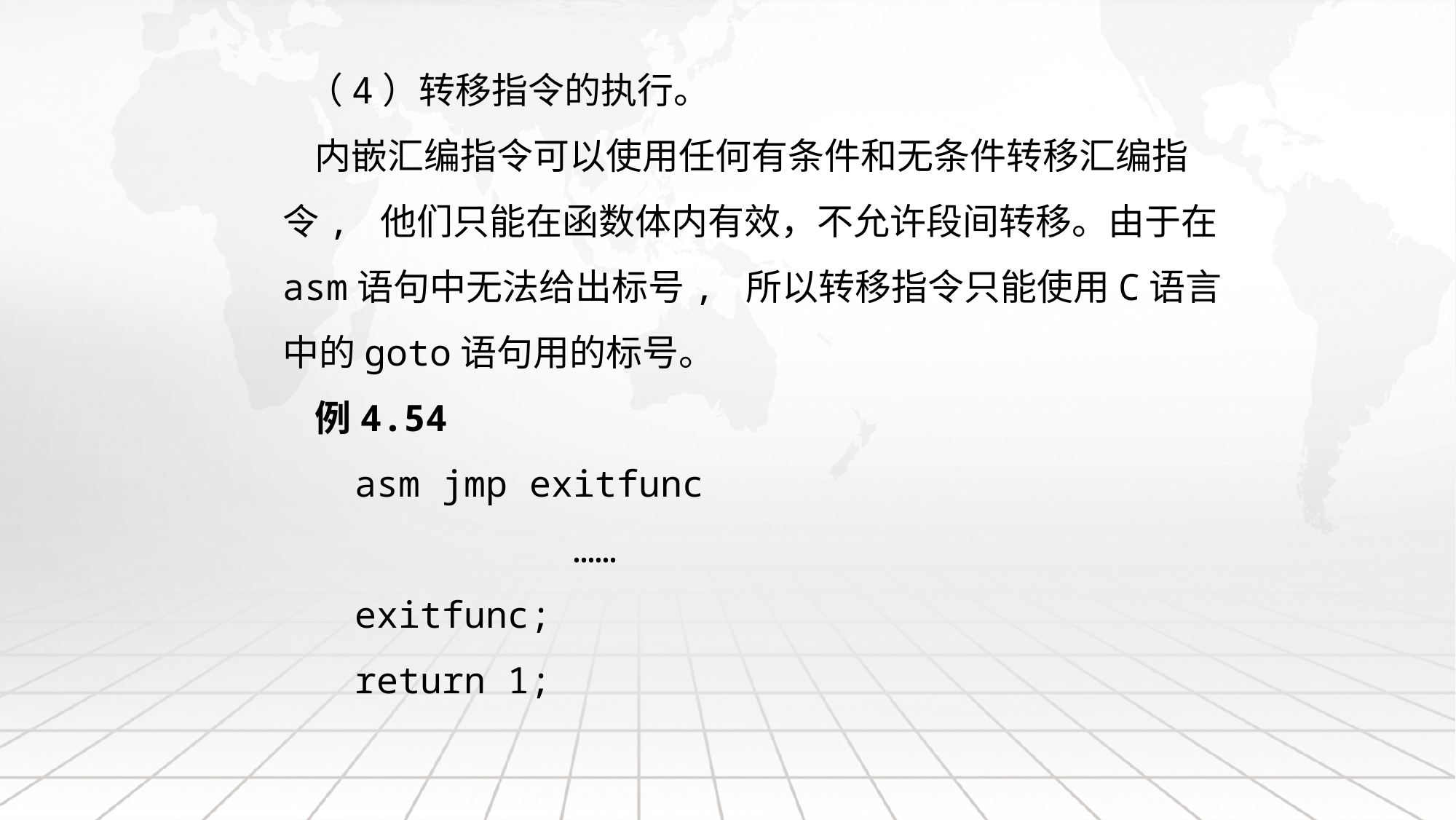

（4）转移指令的执行。
内嵌汇编指令可以使用任何有条件和无条件转移汇编指令, 他们只能在函数体内有效，不允许段间转移。由于在asm语句中无法给出标号, 所以转移指令只能使用C语言中的goto语句用的标号。
例4.54
asm jmp exitfunc
          ……
exitfunc;
return 1;